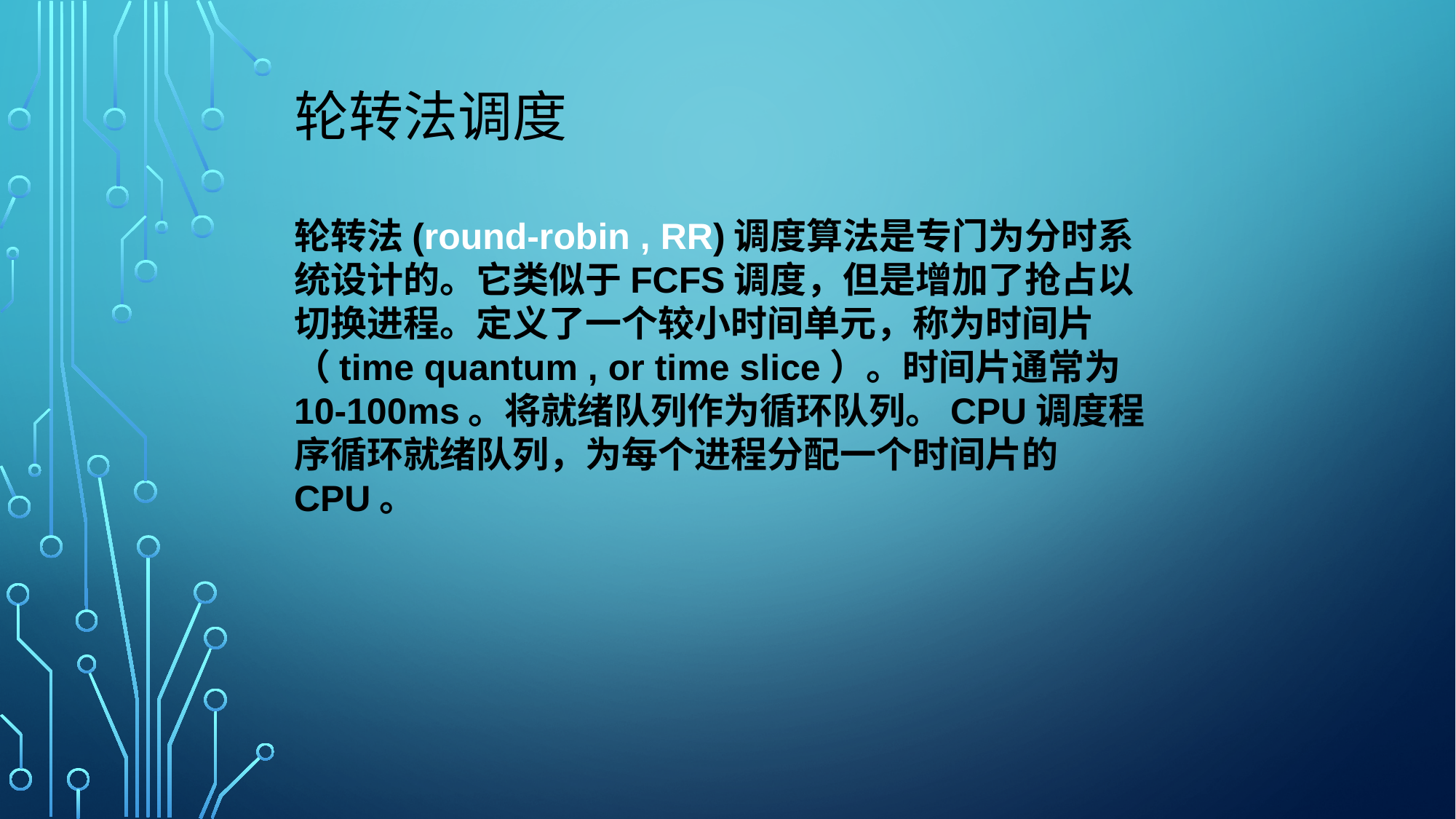

轮转法调度

轮转法(round-robin , RR)调度算法是专门为分时系统设计的。它类似于FCFS调度，但是增加了抢占以切换进程。定义了一个较小时间单元，称为时间片（time quantum , or time slice）。时间片通常为10-100ms。将就绪队列作为循环队列。CPU调度程序循环就绪队列，为每个进程分配一个时间片的CPU。